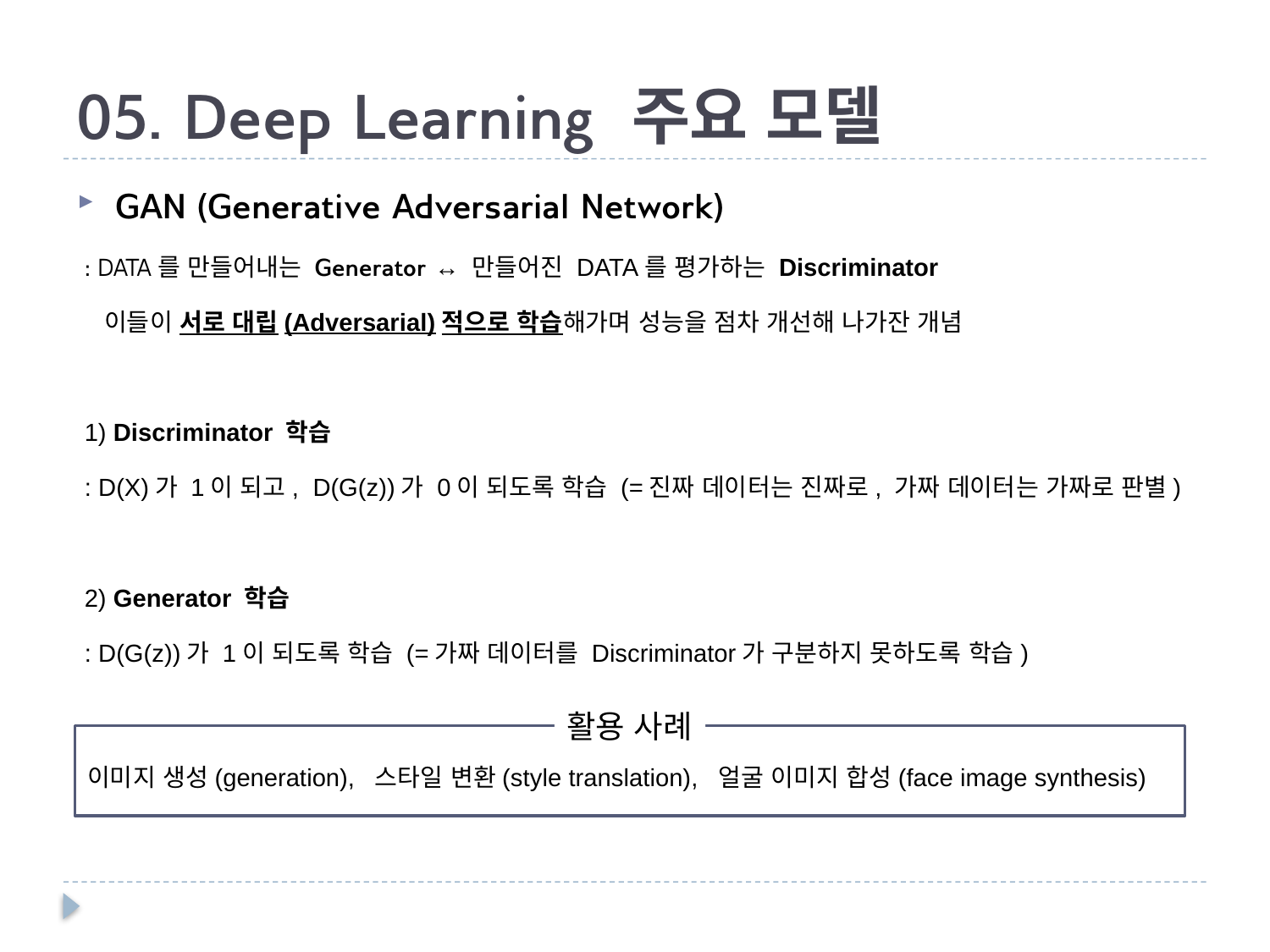

# 05. Deep Learning 주요 모델
GAN (Generative Adversarial Network)
 : DATA를 만들어내는 Generator ↔ 만들어진 DATA를 평가하는 Discriminator
   이들이 서로 대립(Adversarial)적으로 학습해가며 성능을 점차 개선해 나가잔 개념

 1) Discriminator 학습
 : D(X)가 1이 되고,  D(G(z))가 0이 되도록 학습 (=진짜 데이터는 진짜로, 가짜 데이터는 가짜로 판별)

 2) Generator 학습
 : D(G(z))가 1이 되도록 학습 (=가짜 데이터를 Discriminator가 구분하지 못하도록 학습)
활용 사례

이미지 생성(generation),  스타일 변환(style translation),  얼굴 이미지 합성(face image synthesis)